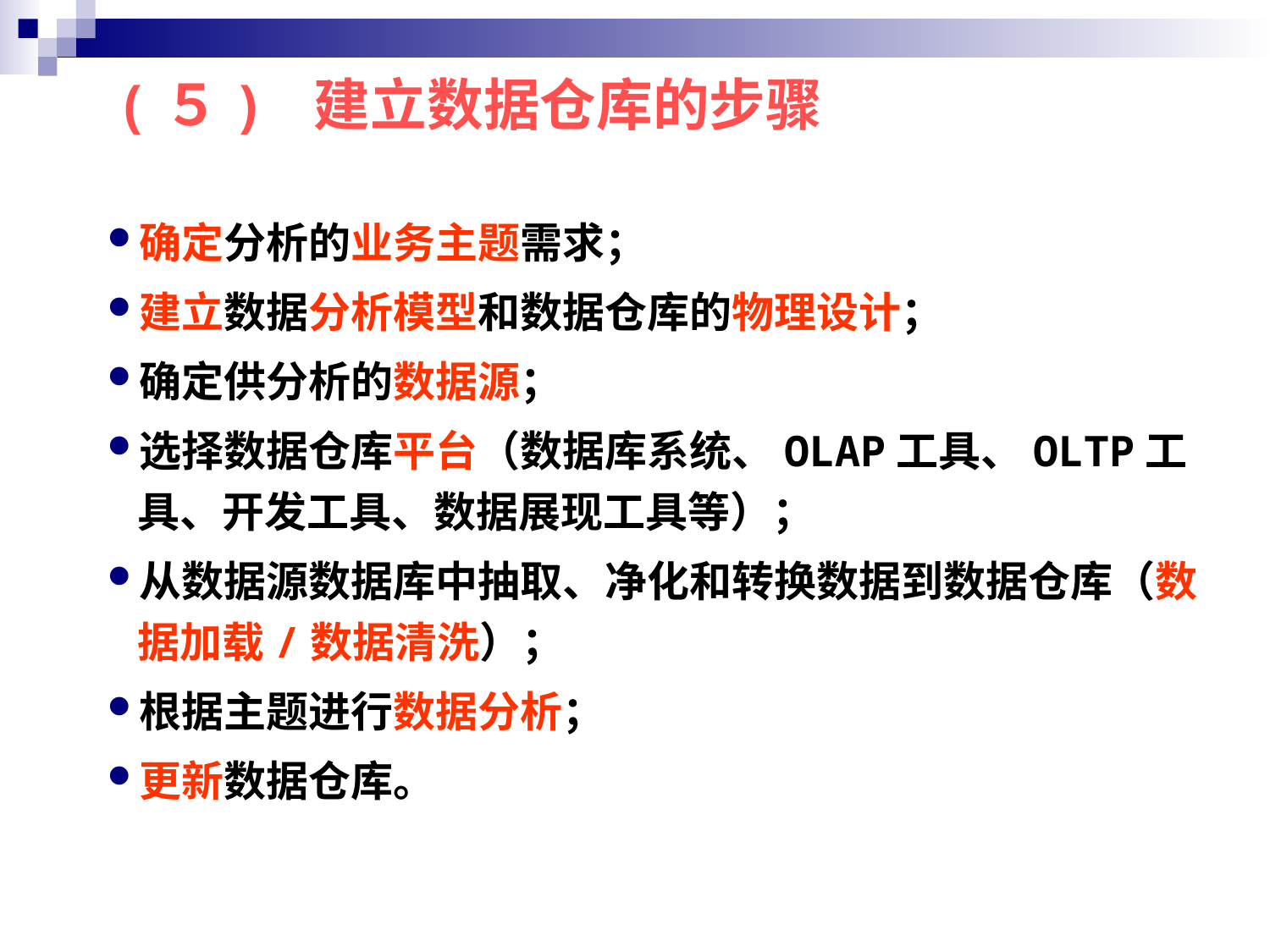

(５) 建立数据仓库的步骤

确定分析的业务主题需求；
建立数据分析模型和数据仓库的物理设计；
确定供分析的数据源；
选择数据仓库平台（数据库系统、OLAP工具、OLTP工具、开发工具、数据展现工具等）；
从数据源数据库中抽取、净化和转换数据到数据仓库（数据加载/数据清洗）；
根据主题进行数据分析；
更新数据仓库。